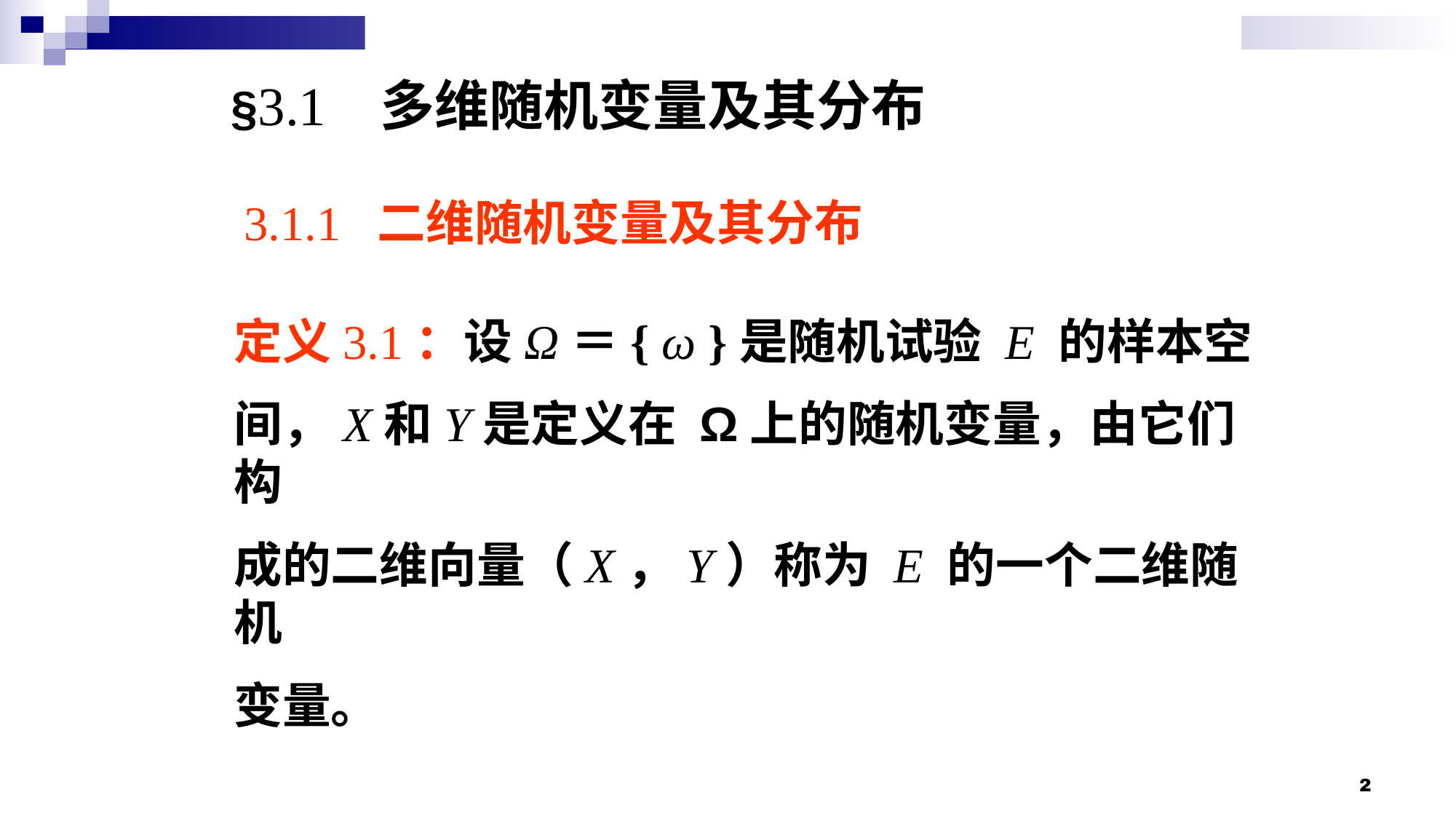

§3.1   多维随机变量及其分布
3.1.1  二维随机变量及其分布
定义3.1：设Ω＝{ ω }是随机试验 E 的样本空
间，X和Y是定义在 Ω上的随机变量，由它们构
成的二维向量（X，Y）称为 E 的一个二维随机
变量。
2